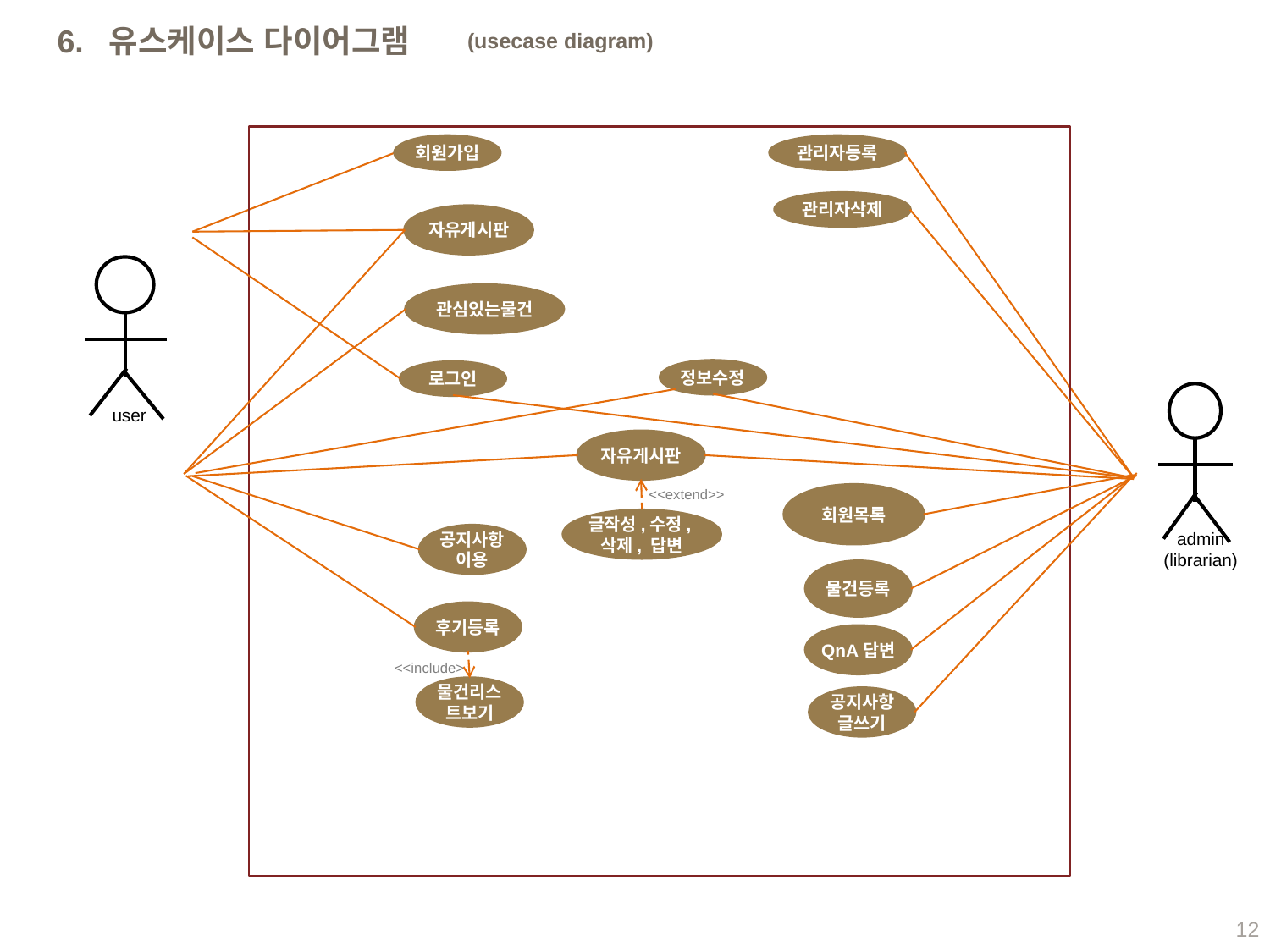

6.  유스케이스 다이어그램
(usecase diagram)

관리자등록
회원가입
관리자삭제
자유게시판

user
관심있는물건
정보수정
로그인

admin
(librarian)
자유게시판
회원목록
<<extend>>
글작성,수정,삭제, 답변
공지사항이용
물건등록
후기등록
QnA답변
<<include>
물건리스트보기
공지사항
글쓰기
12